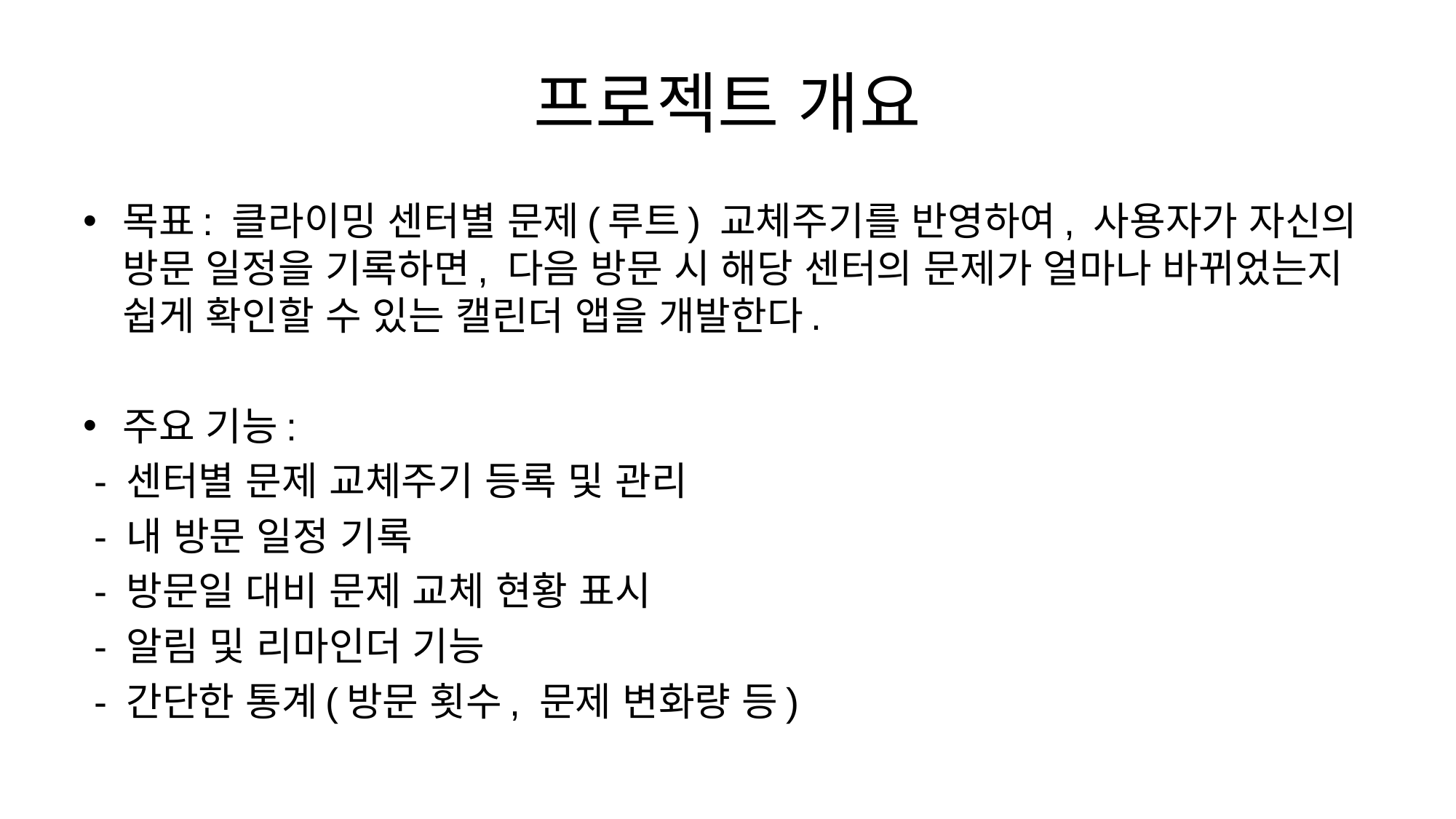

# 프로젝트 개요
목표: 클라이밍 센터별 문제(루트) 교체주기를 반영하여, 사용자가 자신의 방문 일정을 기록하면, 다음 방문 시 해당 센터의 문제가 얼마나 바뀌었는지 쉽게 확인할 수 있는 캘린더 앱을 개발한다.

주요 기능:
 - 센터별 문제 교체주기 등록 및 관리
 - 내 방문 일정 기록
 - 방문일 대비 문제 교체 현황 표시
 - 알림 및 리마인더 기능
 - 간단한 통계(방문 횟수, 문제 변화량 등)